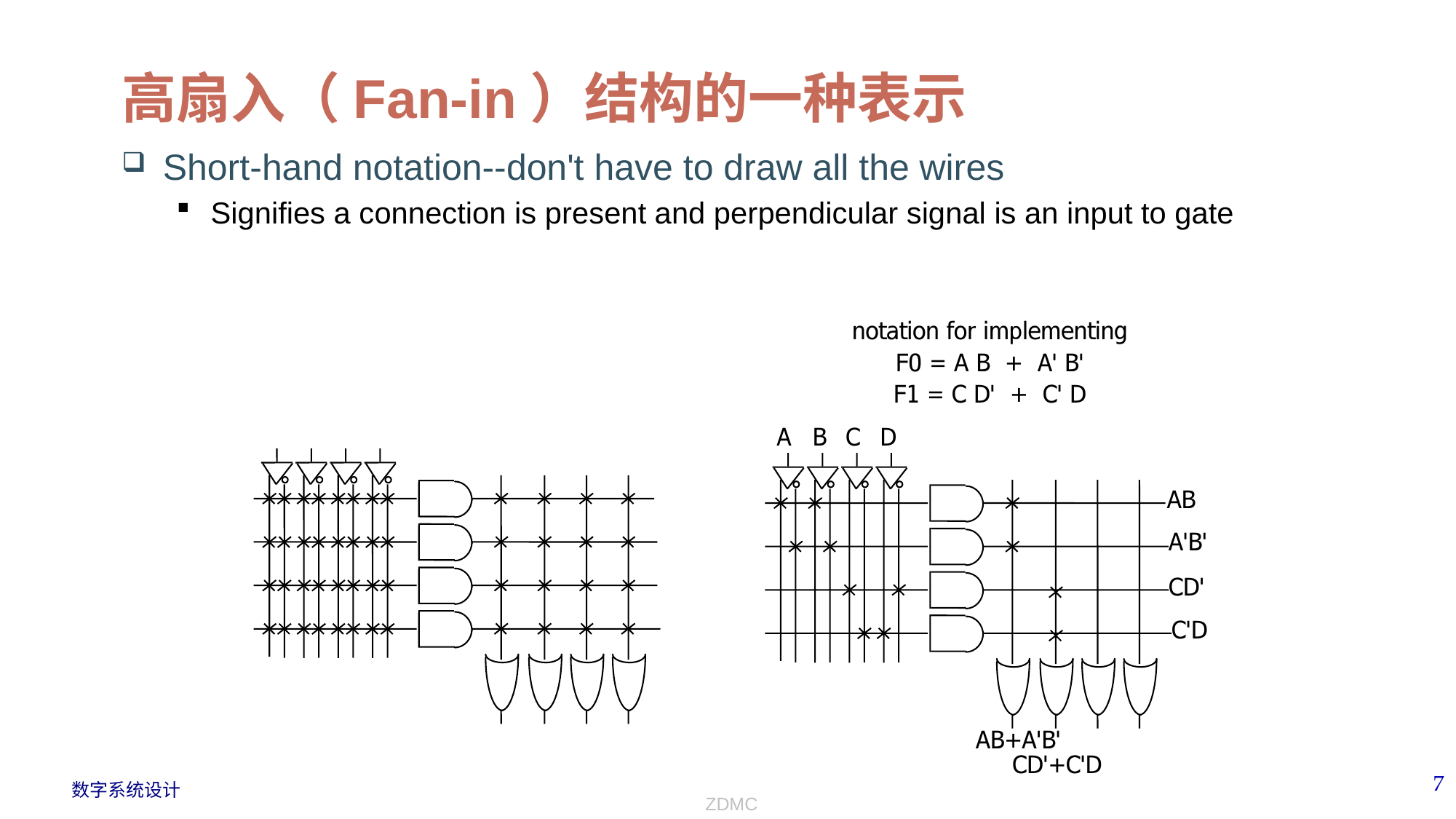

# 高扇入（Fan-in）结构的一种表示
Short-hand notation--don't have to draw all the wires
Signifies a connection is present and perpendicular signal is an input to gate
notation for implementing
F0 = A B  +  A' B'
F1 = C D'  +  C' D
A
B
C
D

AB

AB+A'B'
A'B'

CD'

CD'+C'D
C'D

ZDMC
7